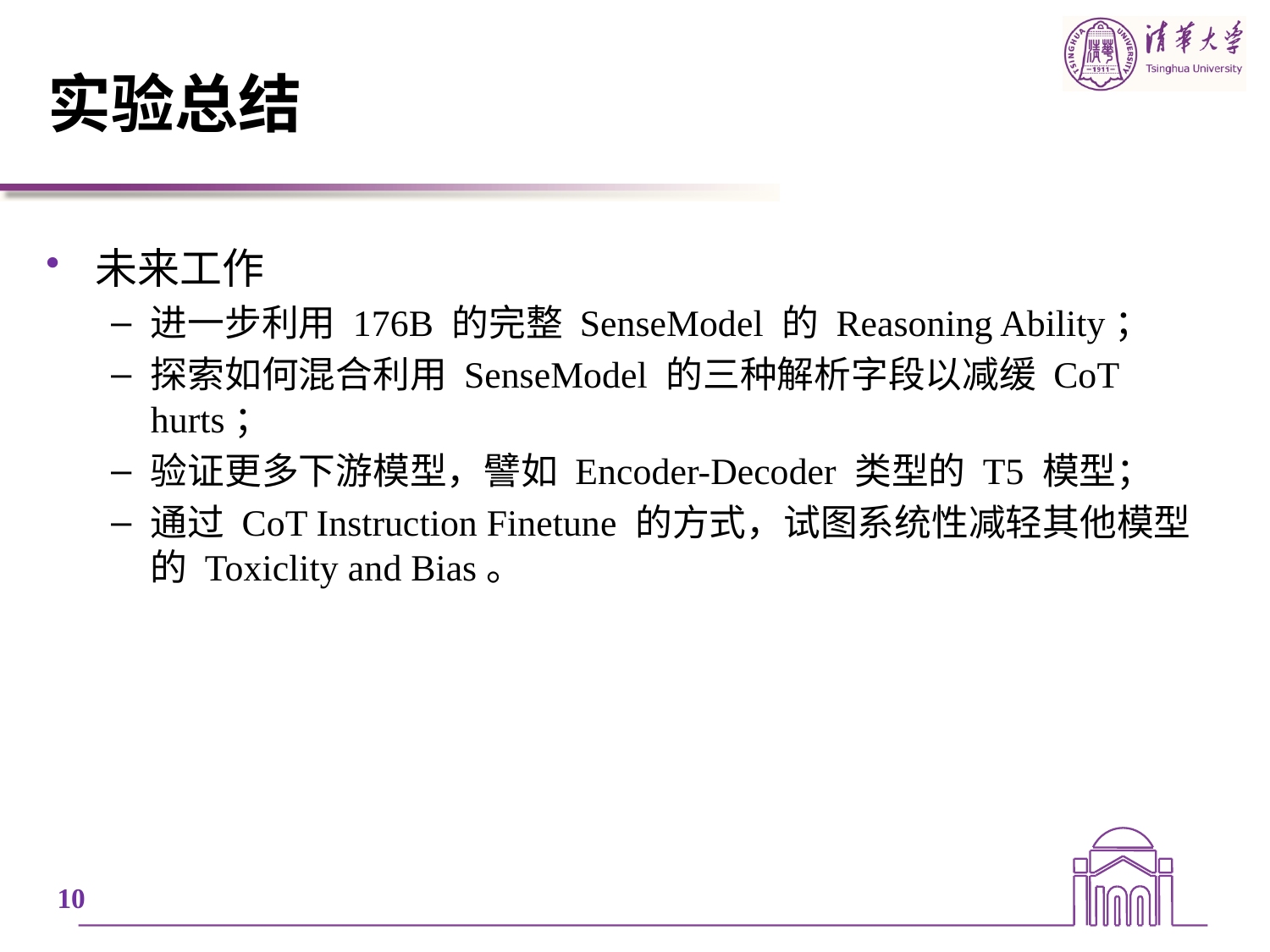

# 实验总结
未来工作
进一步利用 176B 的完整 SenseModel 的 Reasoning Ability；
探索如何混合利用 SenseModel 的三种解析字段以减缓 CoT hurts；
验证更多下游模型，譬如 Encoder-Decoder 类型的 T5 模型；
通过 CoT Instruction Finetune 的方式，试图系统性减轻其他模型的 Toxiclity and Bias。